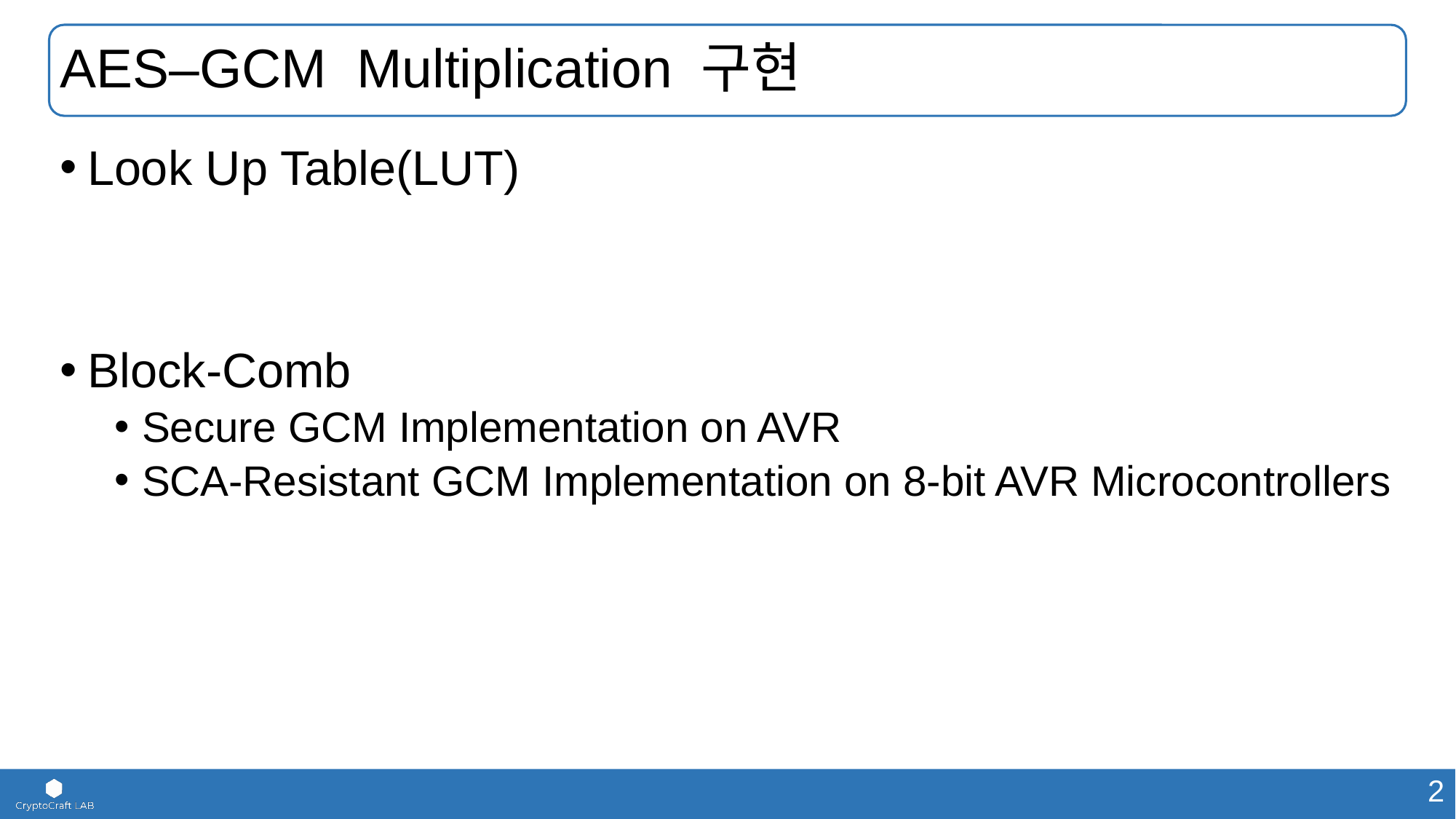

# AES–GCM  Multiplication 구현
Look Up Table(LUT)

Block-Comb
Secure GCM Implementation on AVR
SCA-Resistant GCM Implementation on 8-bit AVR Microcontrollers